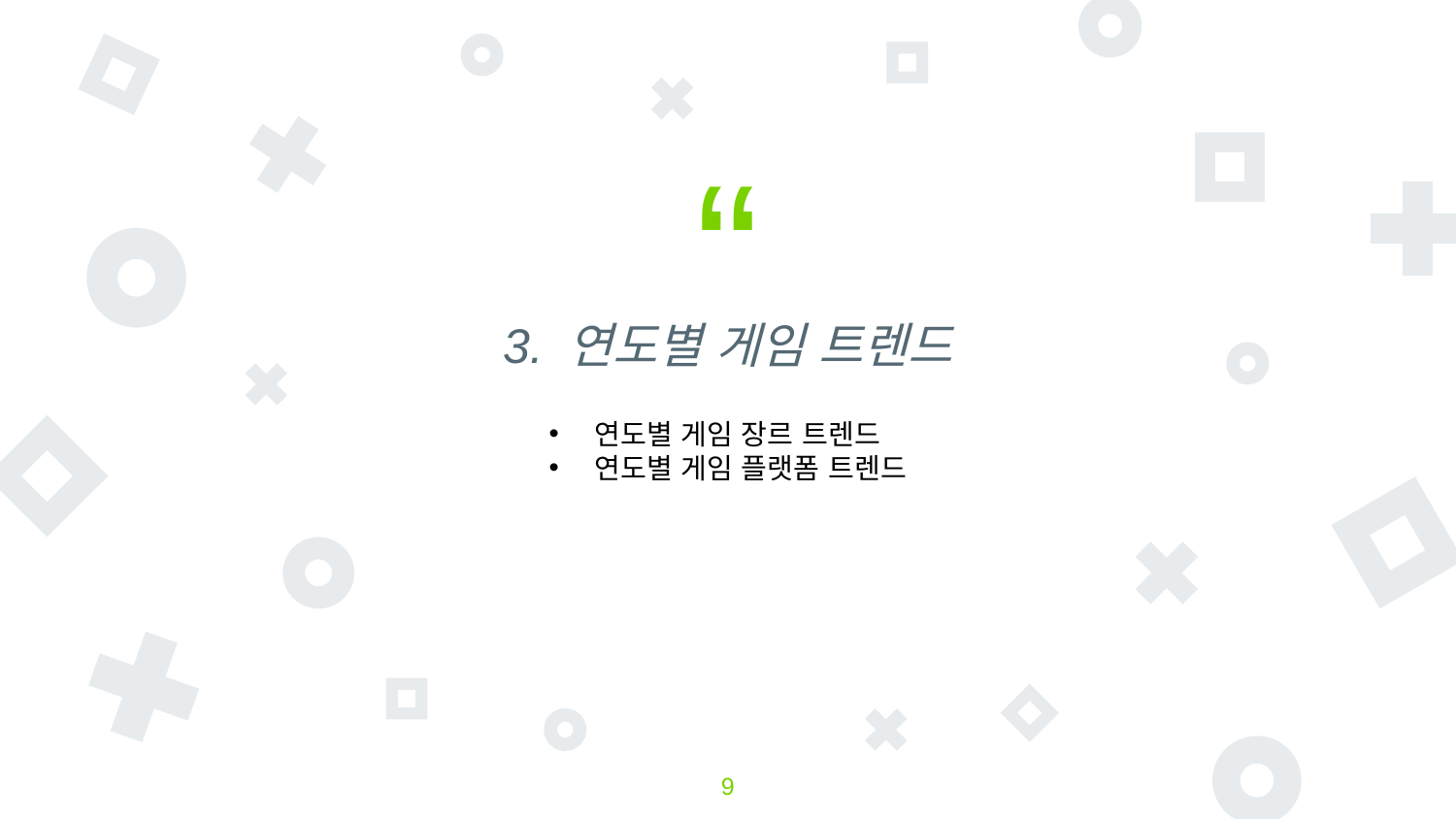

3. 연도별 게임 트렌드
연도별 게임 장르 트렌드
연도별 게임 플랫폼 트렌드
9